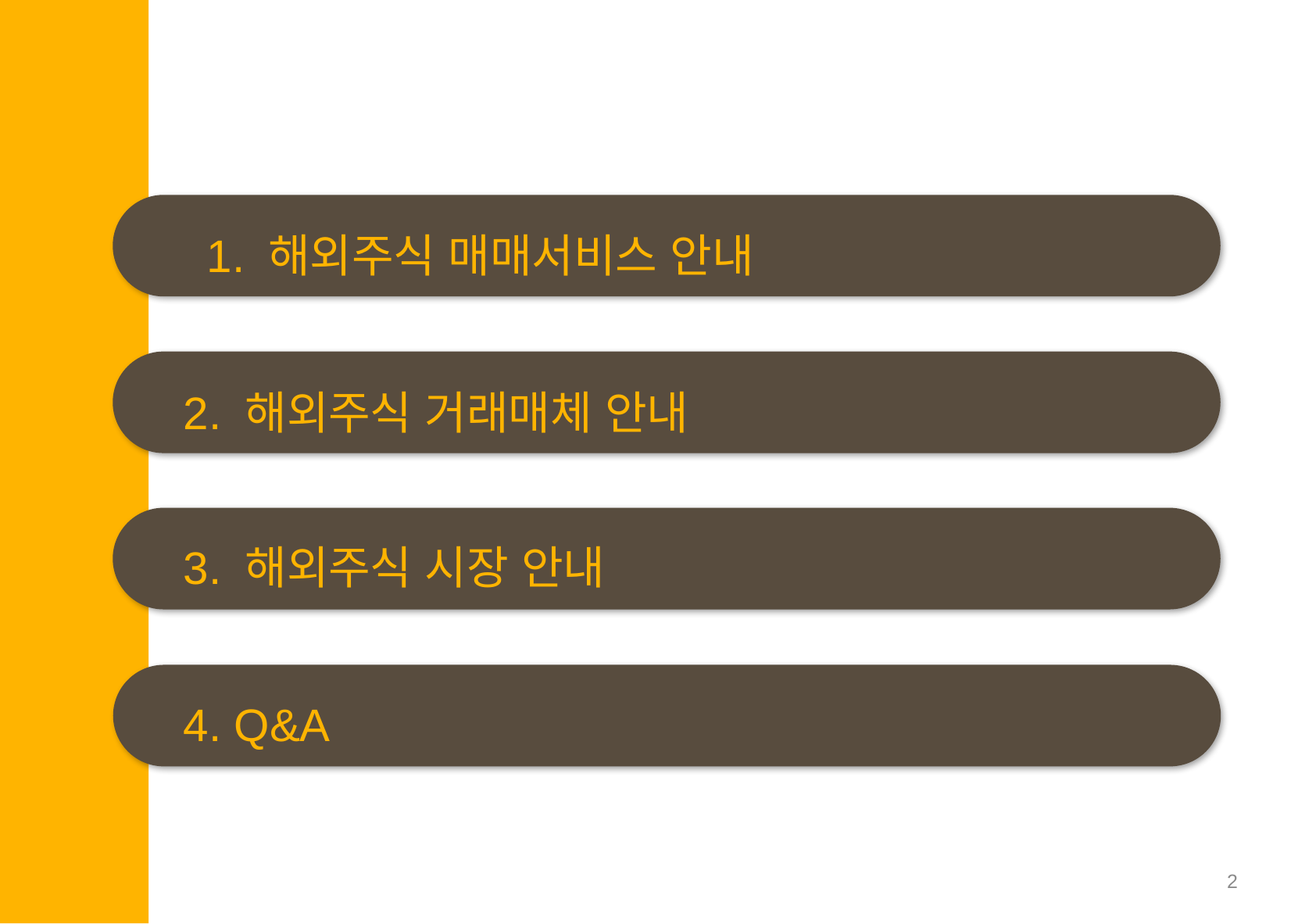

1. 해외주식 매매서비스 안내

2. 해외주식 거래매체 안내

3. 해외주식 시장 안내

4. Q&A

2